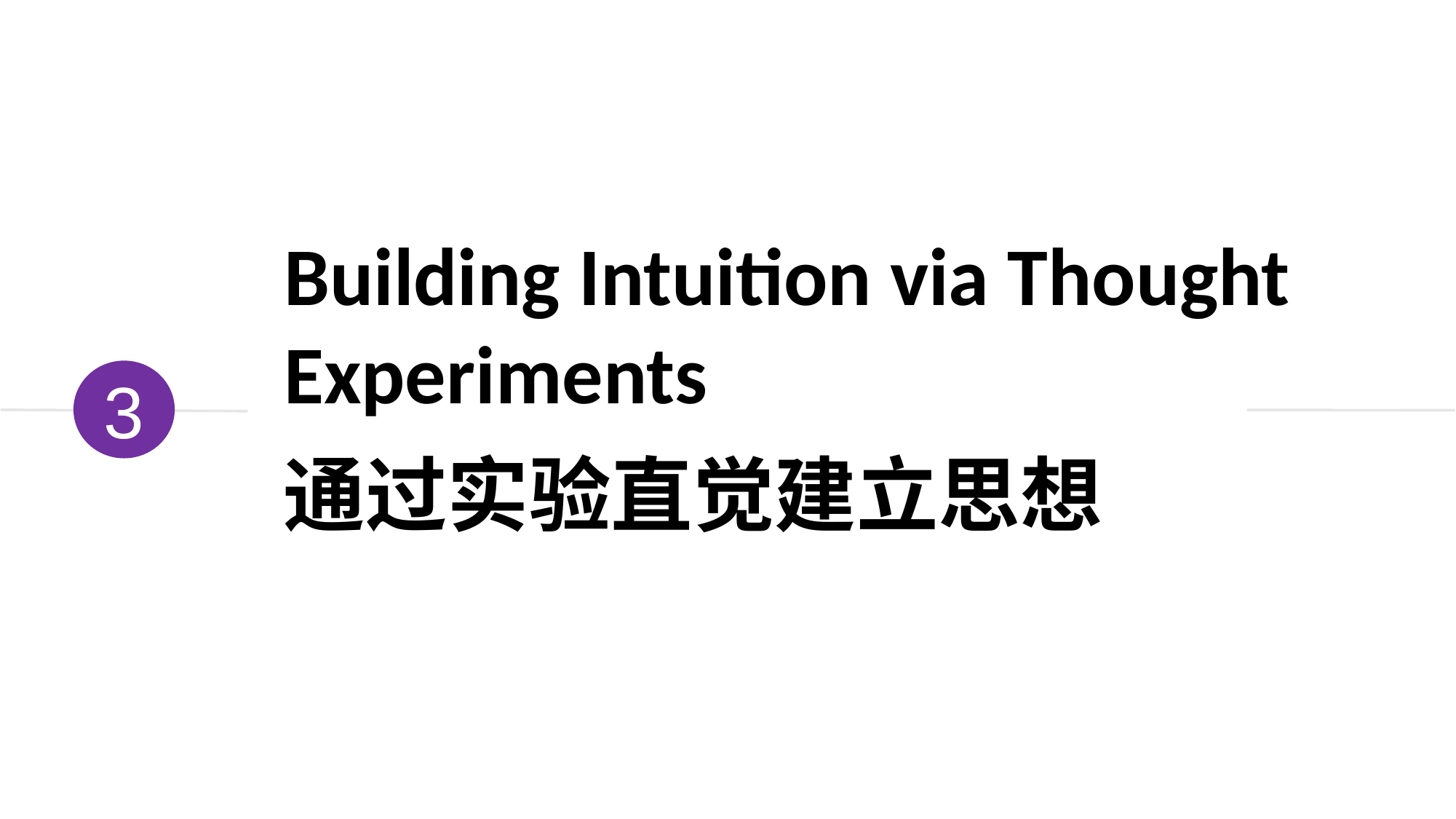

Building Intuition via Thought
Experiments

3
通过实验直觉建立思想